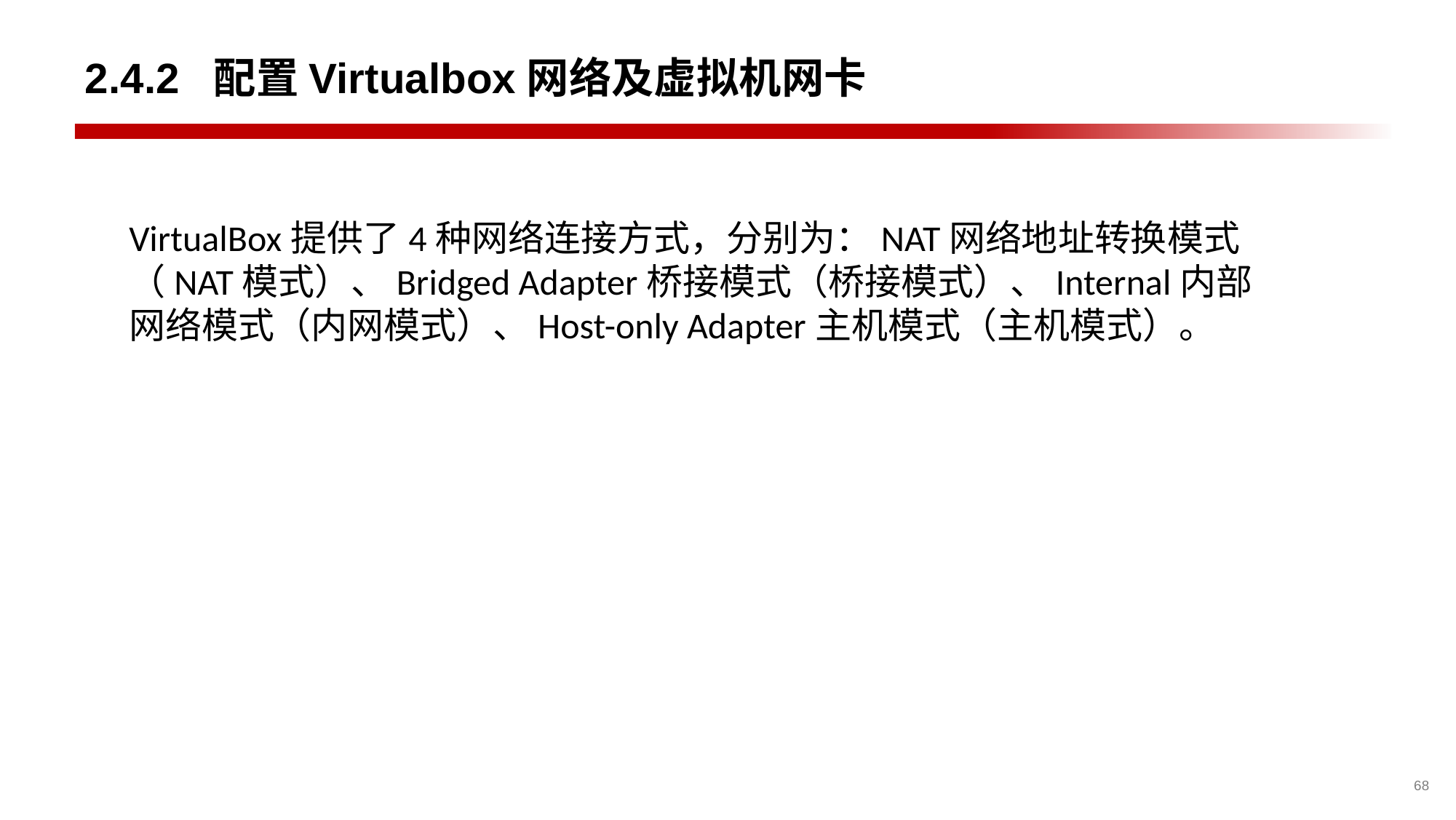

2.4.2  配置Virtualbox网络及虚拟机网卡

VirtualBox提供了4种网络连接方式，分别为：NAT网络地址转换模式（NAT模式）、Bridged Adapter桥接模式（桥接模式）、Internal内部网络模式（内网模式）、Host-only Adapter主机模式（主机模式）。
68